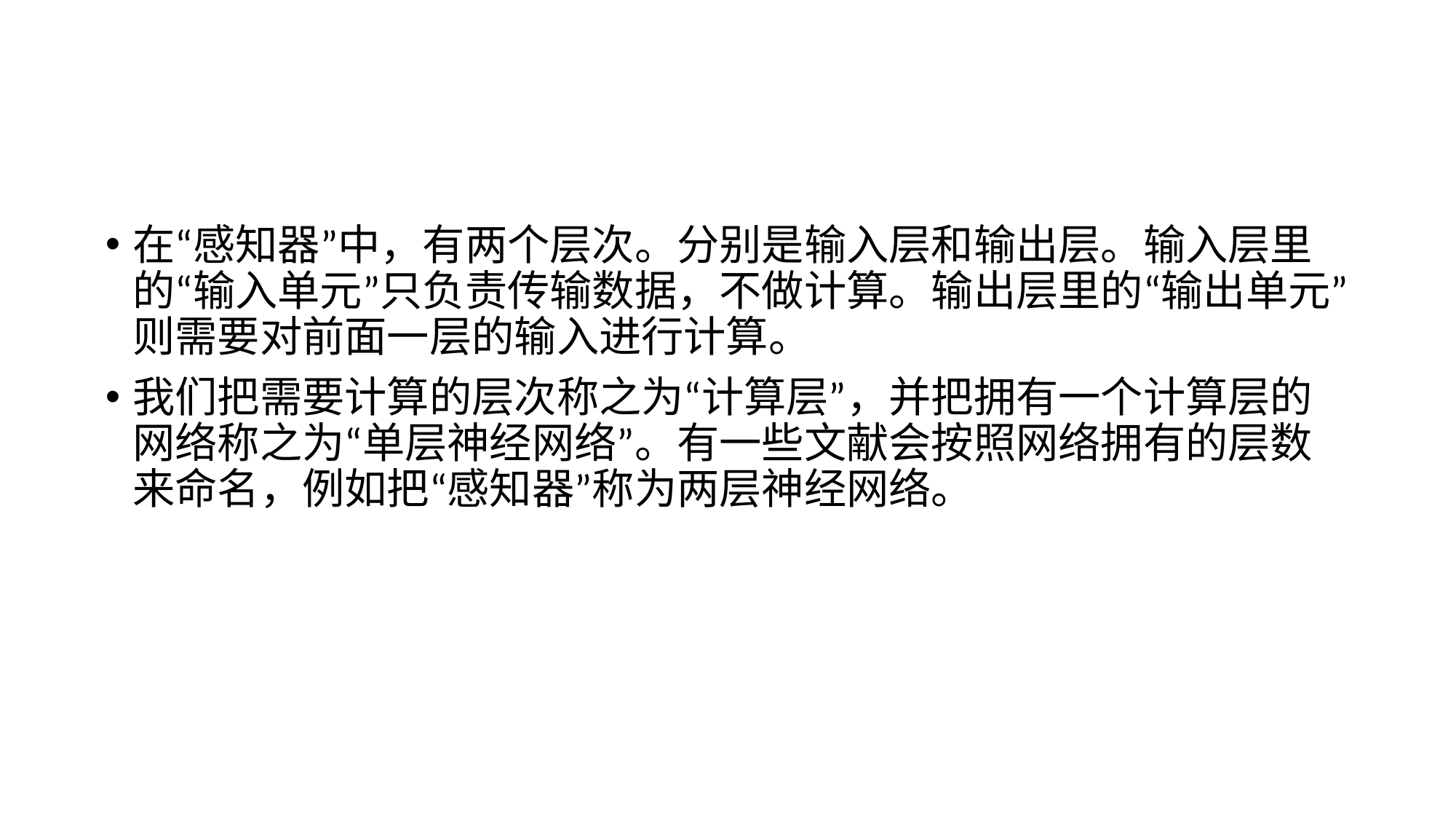

在“感知器”中，有两个层次。分别是输入层和输出层。输入层里的“输入单元”只负责传输数据，不做计算。输出层里的“输出单元”则需要对前面一层的输入进行计算。
我们把需要计算的层次称之为“计算层”，并把拥有一个计算层的网络称之为“单层神经网络”。有一些文献会按照网络拥有的层数来命名，例如把“感知器”称为两层神经网络。